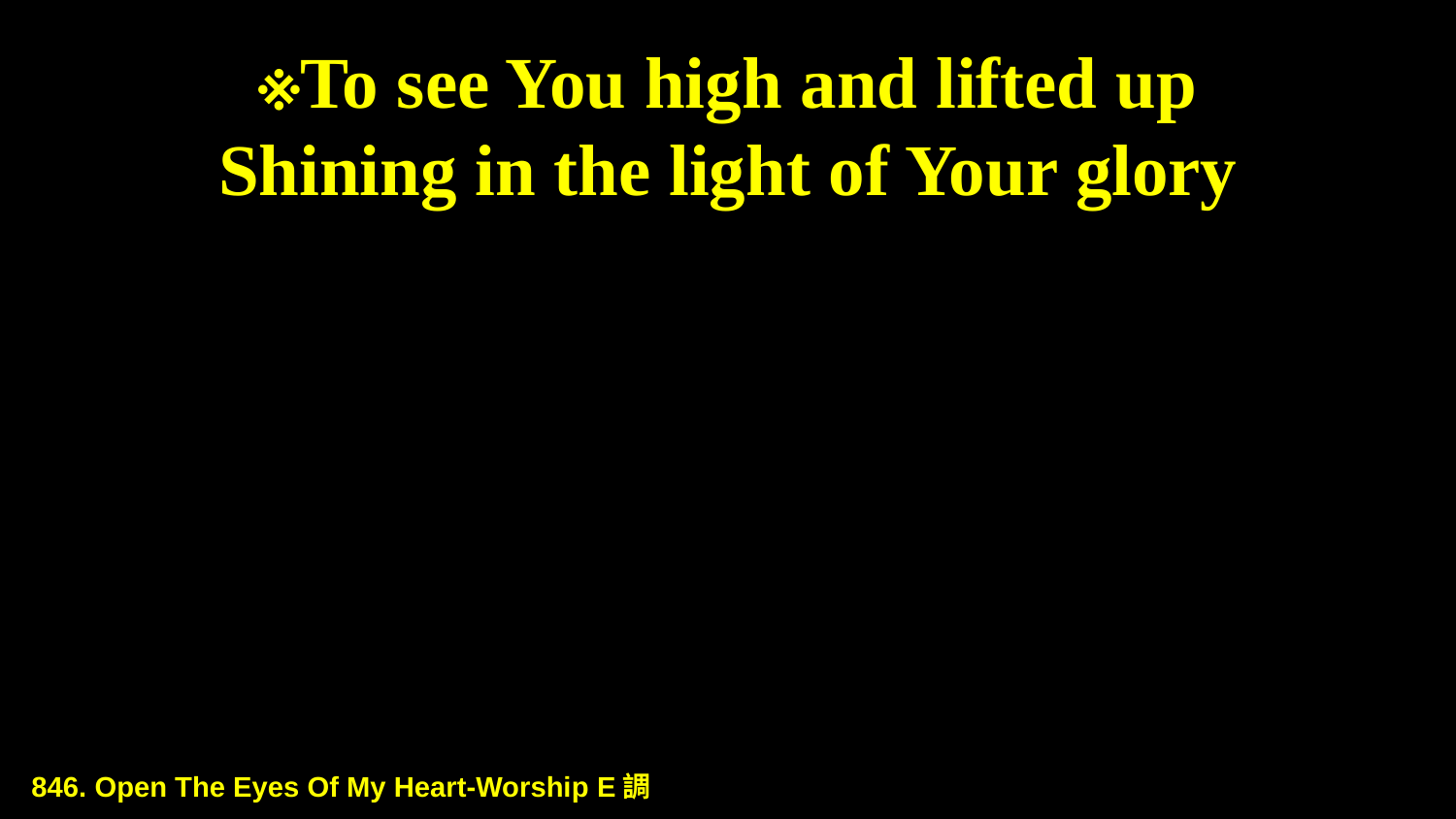

# ※To see You high and lifted up Shining in the light of Your glory
846. Open The Eyes Of My Heart-Worship E調